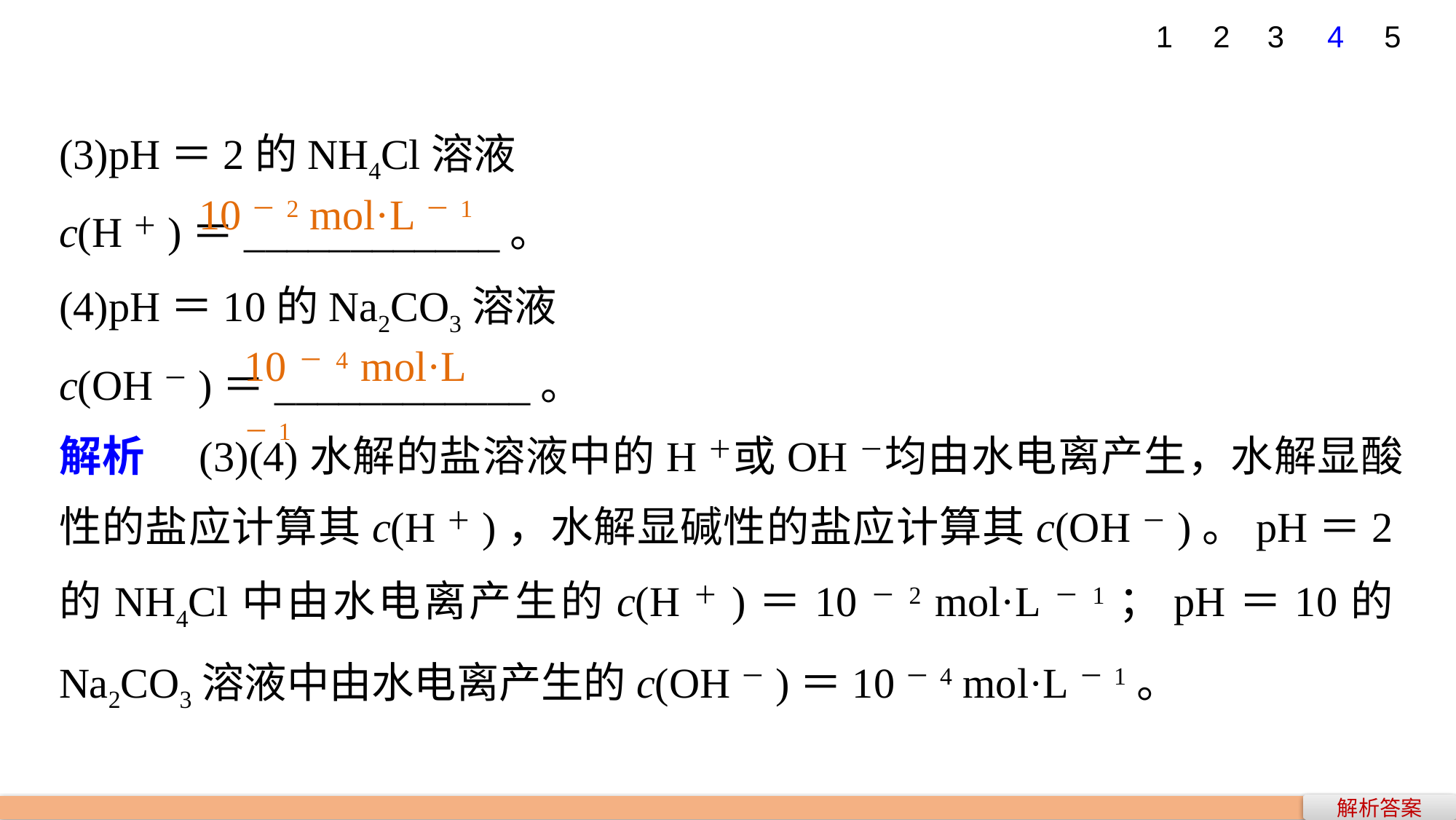

1
2
3
4
5
(3)pH＝2的NH4Cl溶液
c(H＋)＝____________。
(4)pH＝10的Na2CO3溶液
c(OH－)＝____________。
解析　(3)(4)水解的盐溶液中的H＋或OH－均由水电离产生，水解显酸性的盐应计算其c(H＋)，水解显碱性的盐应计算其c(OH－)。pH＝2的NH4Cl中由水电离产生的c(H＋)＝10－2 mol·L－1；pH＝10的Na2CO3溶液中由水电离产生的c(OH－)＝10－4 mol·L－1。
10－2 mol·L－1
10－4 mol·L－1
解析答案